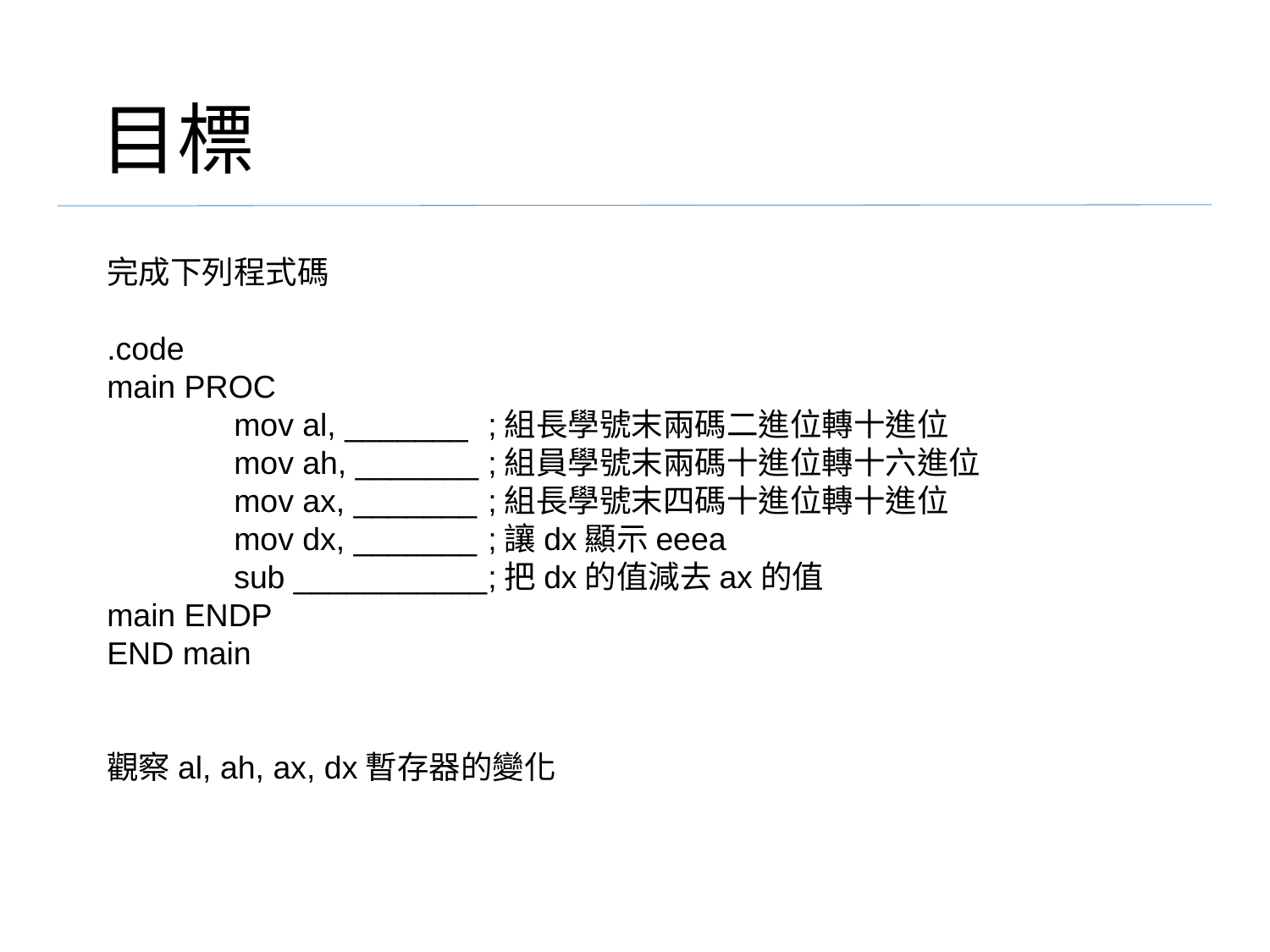

# 目標
完成下列程式碼

.code
main PROC
	mov al, _______	;組長學號末兩碼二進位轉十進位
	mov ah, _______	;組員學號末兩碼十進位轉十六進位
	mov ax, _______	;組長學號末四碼十進位轉十進位
	mov dx, _______	;讓dx顯示eeea
	sub ___________	;把dx的值減去ax的值
main ENDP
END main

觀察al, ah, ax, dx暫存器的變化